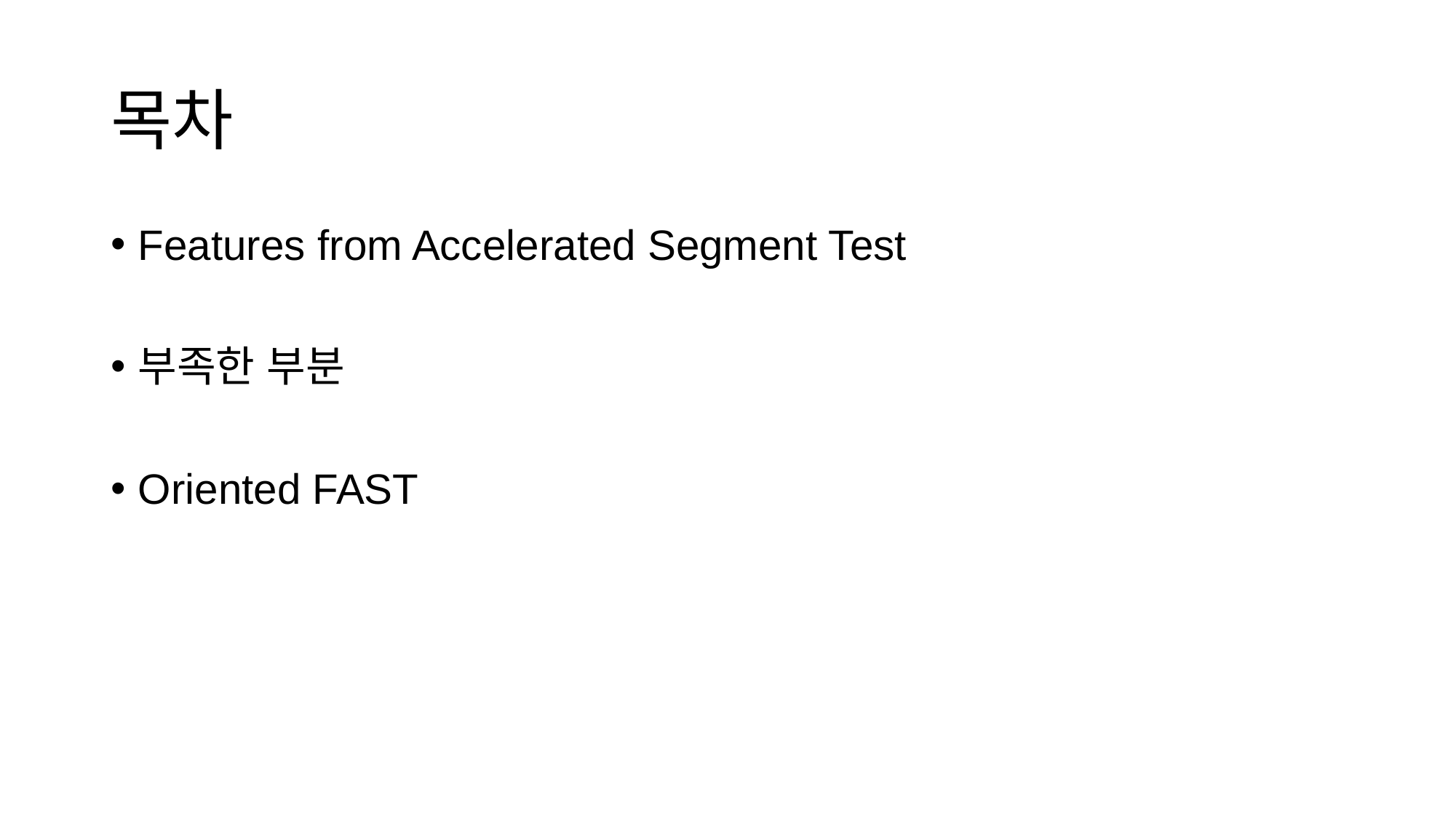

# 목차
Features from Accelerated Segment Test

부족한 부분

Oriented FAST